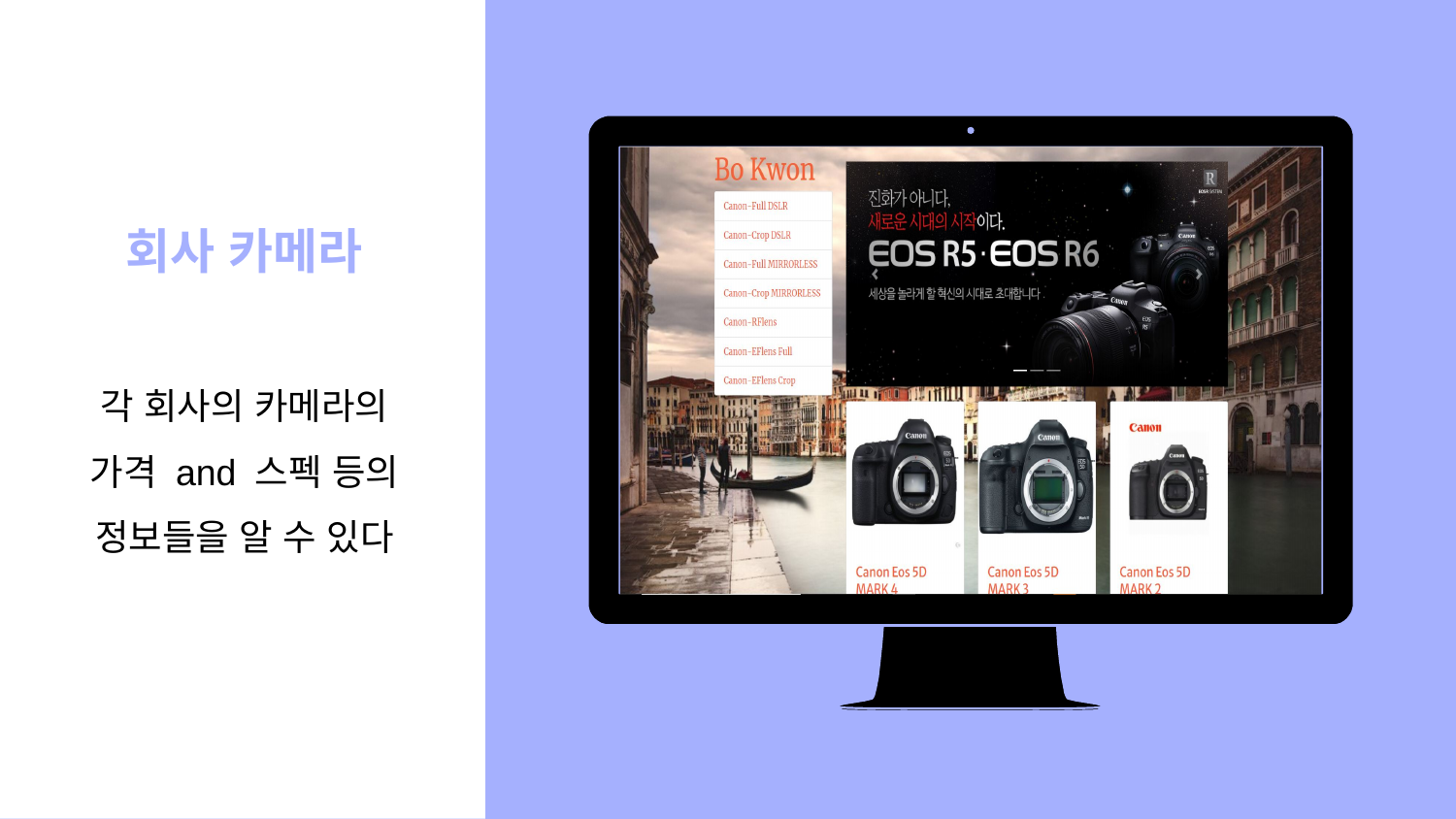

Place your screenshot here

회사 카메라

각 회사의 카메라의 가격 and 스펙 등의 정보들을 알 수 있다